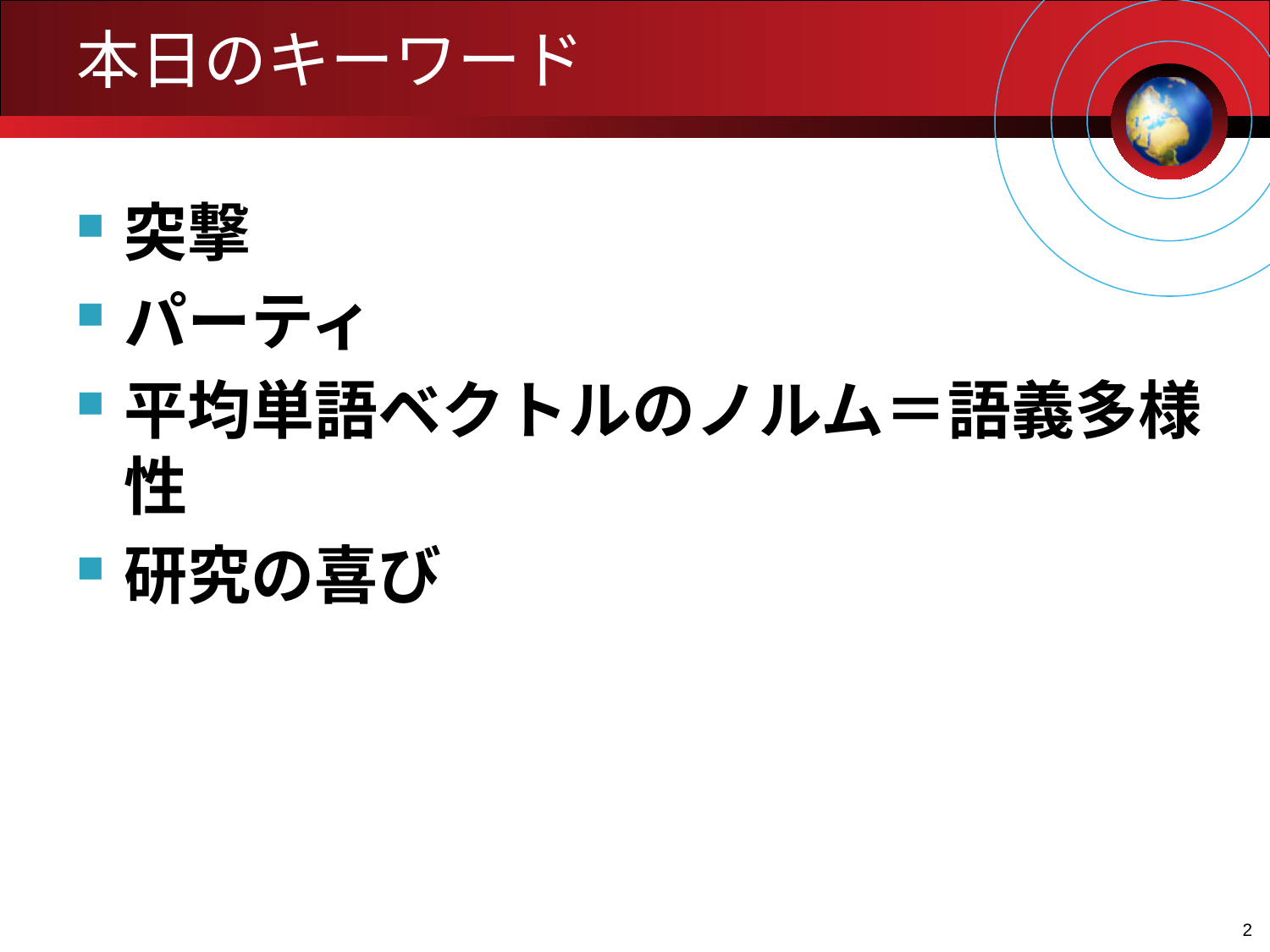

# 本日のキーワード
突撃
パーティ
平均単語ベクトルのノルム＝語義多様性
研究の喜び
2